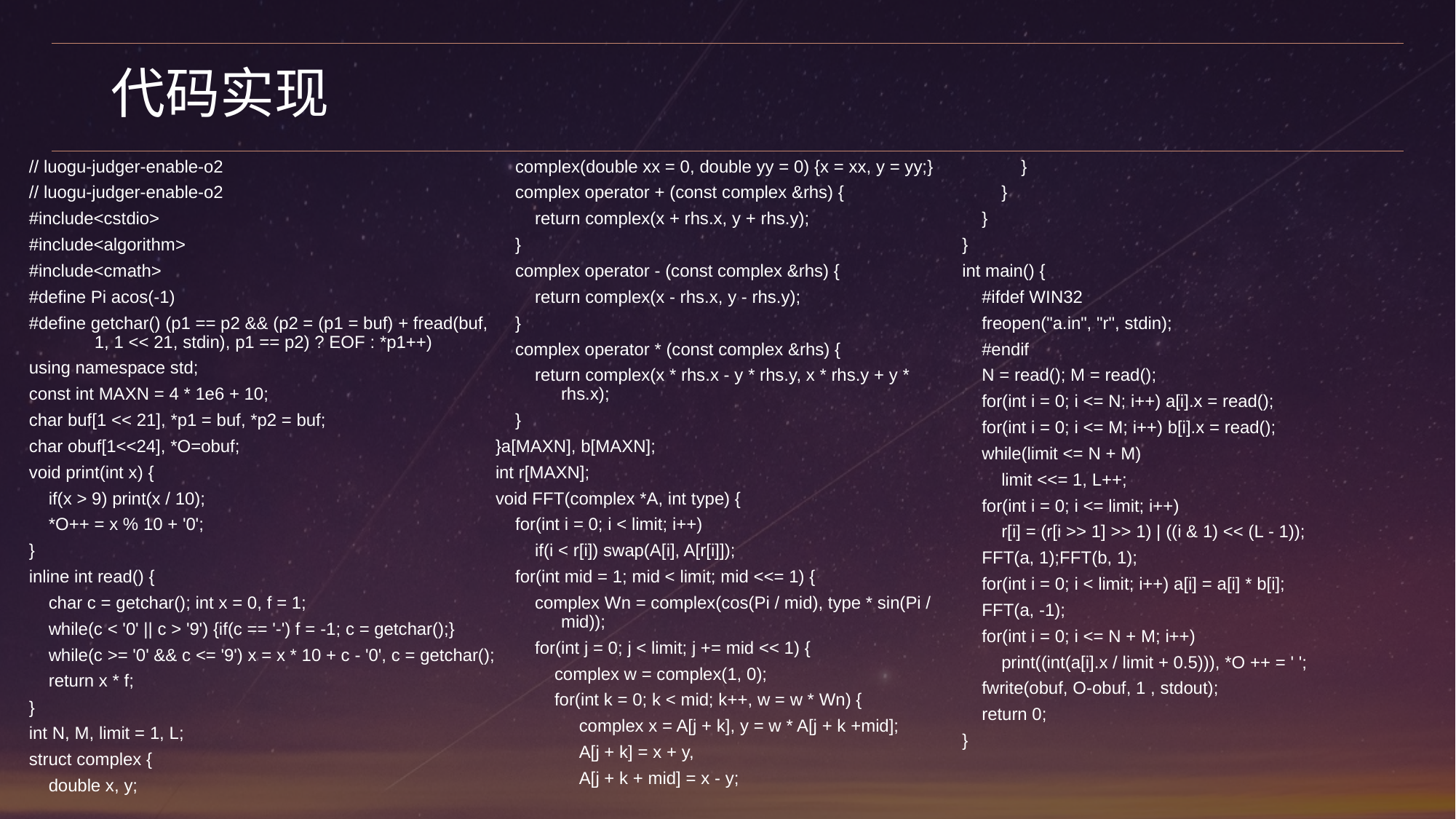

# 代码实现
// luogu-judger-enable-o2
// luogu-judger-enable-o2
#include<cstdio>
#include<algorithm>
#include<cmath>
#define Pi acos(-1)
#define getchar() (p1 == p2 && (p2 = (p1 = buf) + fread(buf, 1, 1 << 21, stdin), p1 == p2) ? EOF : *p1++)
using namespace std;
const int MAXN = 4 * 1e6 + 10;
char buf[1 << 21], *p1 = buf, *p2 = buf;
char obuf[1<<24], *O=obuf;
void print(int x) {
    if(x > 9) print(x / 10);
    *O++ = x % 10 + '0';
}
inline int read() {
    char c = getchar(); int x = 0, f = 1;
    while(c < '0' || c > '9') {if(c == '-') f = -1; c = getchar();}
    while(c >= '0' && c <= '9') x = x * 10 + c - '0', c = getchar();
    return x * f;
}
int N, M, limit = 1, L;
struct complex {
    double x, y;
    complex(double xx = 0, double yy = 0) {x = xx, y = yy;}
    complex operator + (const complex &rhs) {
        return complex(x + rhs.x, y + rhs.y);
    }
    complex operator - (const complex &rhs) {
        return complex(x - rhs.x, y - rhs.y);
    }
    complex operator * (const complex &rhs) {
        return complex(x * rhs.x - y * rhs.y, x * rhs.y + y * rhs.x);
    }
}a[MAXN], b[MAXN];
int r[MAXN];
void FFT(complex *A, int type) {
    for(int i = 0; i < limit; i++)
        if(i < r[i]) swap(A[i], A[r[i]]);
    for(int mid = 1; mid < limit; mid <<= 1) {
        complex Wn = complex(cos(Pi / mid), type * sin(Pi / mid));
        for(int j = 0; j < limit; j += mid << 1) {
            complex w = complex(1, 0);
            for(int k = 0; k < mid; k++, w = w * Wn) {
                 complex x = A[j + k], y = w * A[j + k +mid];
                 A[j + k] = x + y,
                 A[j + k + mid] = x - y;
            }
        }
    }
}
int main() {
    #ifdef WIN32
    freopen("a.in", "r", stdin);
    #endif
    N = read(); M = read();
    for(int i = 0; i <= N; i++) a[i].x = read();
    for(int i = 0; i <= M; i++) b[i].x = read();
    while(limit <= N + M)
        limit <<= 1, L++;
    for(int i = 0; i <= limit; i++)
        r[i] = (r[i >> 1] >> 1) | ((i & 1) << (L - 1));
    FFT(a, 1);FFT(b, 1);
    for(int i = 0; i < limit; i++) a[i] = a[i] * b[i];
    FFT(a, -1);
    for(int i = 0; i <= N + M; i++)
        print((int(a[i].x / limit + 0.5))), *O ++ = ' ';
    fwrite(obuf, O-obuf, 1 , stdout);
    return 0;
}